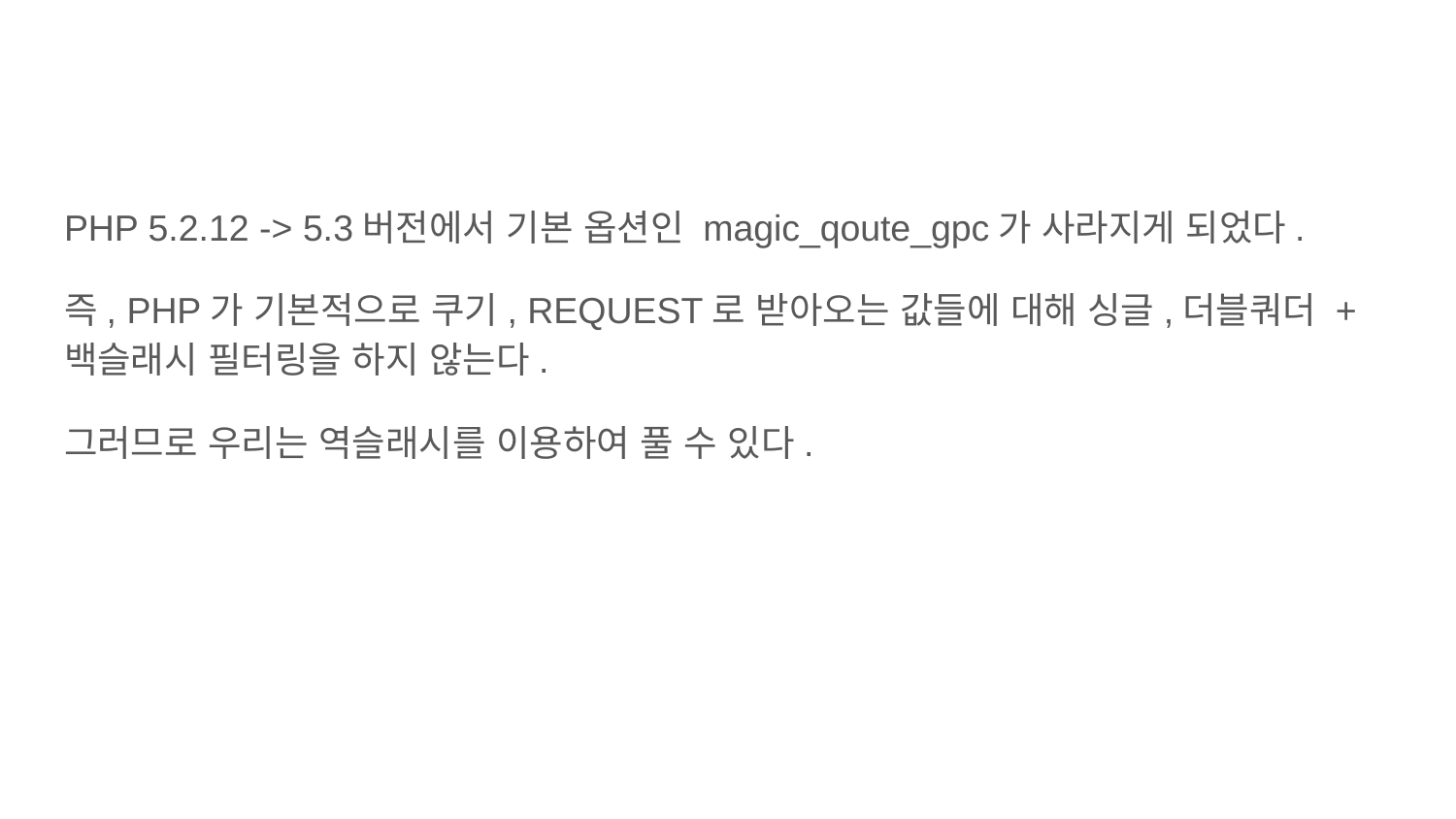

#
PHP 5.2.12 -> 5.3버전에서 기본 옵션인 magic_qoute_gpc가 사라지게 되었다.
즉, PHP가 기본적으로 쿠기, REQUEST로 받아오는 값들에 대해 싱글,더블쿼더 + 백슬래시 필터링을 하지 않는다.
그러므로 우리는 역슬래시를 이용하여 풀 수 있다.